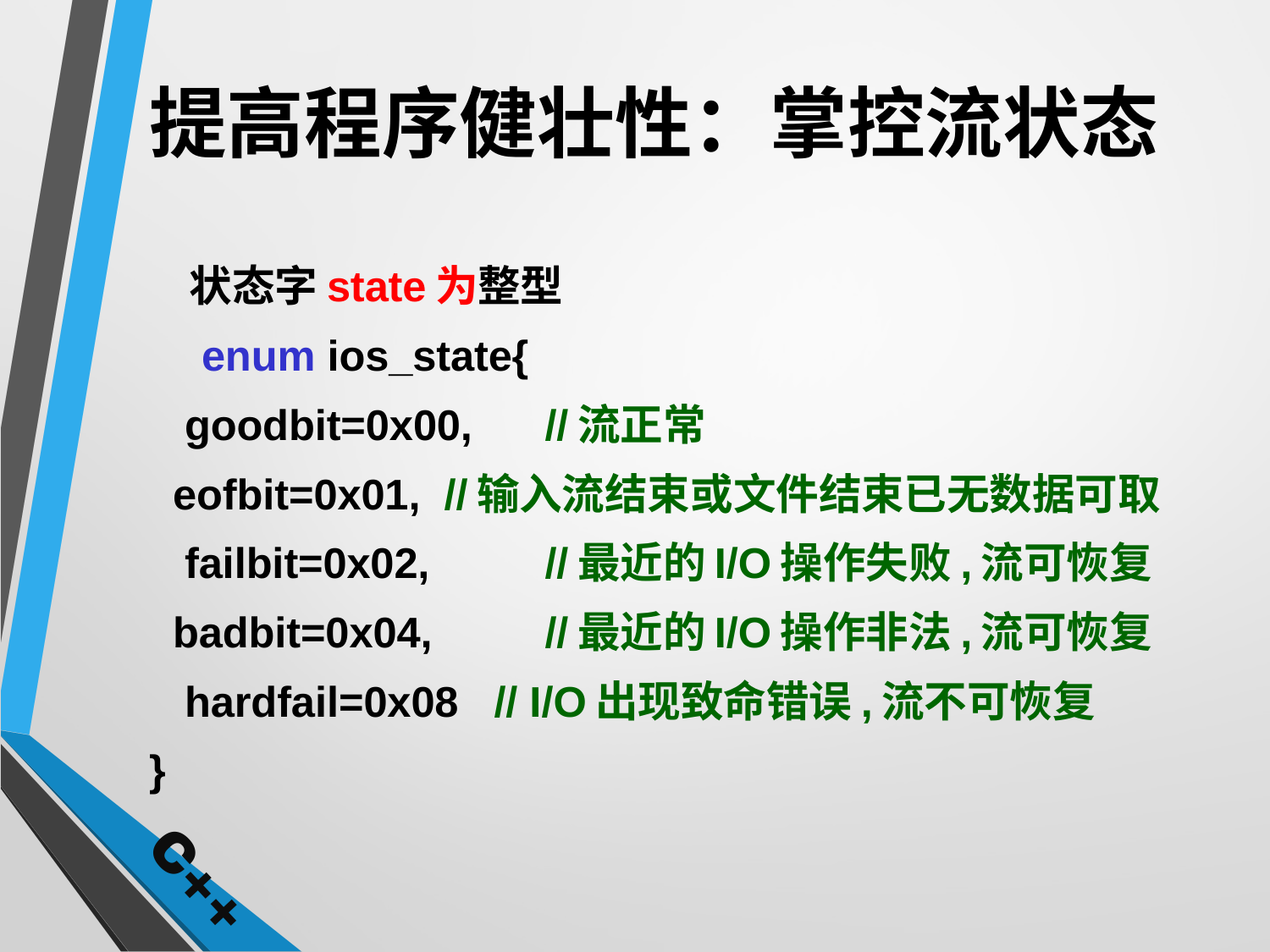

# 提高程序健壮性：掌控流状态
	状态字state为整型
	 enum ios_state{
   goodbit=0x00,	  //流正常
  eofbit=0x01,  //输入流结束或文件结束已无数据可取
   failbit=0x02,		  //最近的I/O操作失败,流可恢复
  badbit=0x04,		  //最近的I/O操作非法,流可恢复
   hardfail=0x08   // I/O出现致命错误,流不可恢复
}